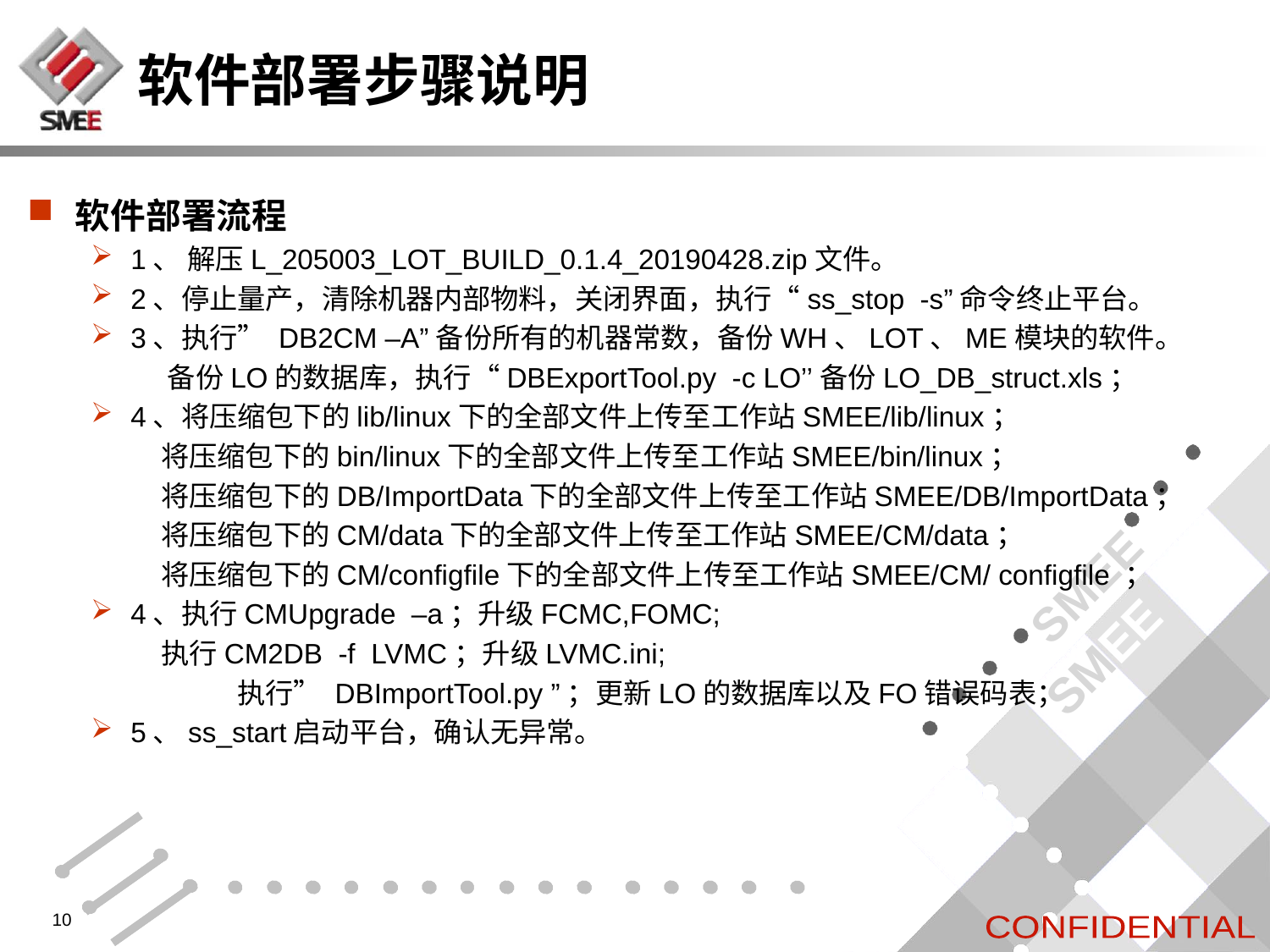

# 软件部署步骤说明
软件部署流程
1、 解压L_205003_LOT_BUILD_0.1.4_20190428.zip文件。
2、停止量产，清除机器内部物料，关闭界面，执行“ss_stop  -s”命令终止平台。
3、执行” DB2CM –A”备份所有的机器常数，备份WH、LOT、ME模块的软件。
           备份LO的数据库，执行“DBExportTool.py  -c LO’’备份LO_DB_struct.xls；
4、将压缩包下的lib/linux下的全部文件上传至工作站SMEE/lib/linux；
          将压缩包下的bin/linux下的全部文件上传至工作站SMEE/bin/linux；
          将压缩包下的DB/ImportData下的全部文件上传至工作站SMEE/DB/ImportData；
          将压缩包下的CM/data下的全部文件上传至工作站SMEE/CM/data；
          将压缩包下的CM/configfile下的全部文件上传至工作站SMEE/CM/ configfile ；
4、执行CMUpgrade  –a；升级FCMC,FOMC;
          执行CM2DB  -f  LVMC；升级LVMC.ini;
	  执行” DBImportTool.py ”；更新LO的数据库以及FO错误码表；
5、ss_start启动平台，确认无异常。

10